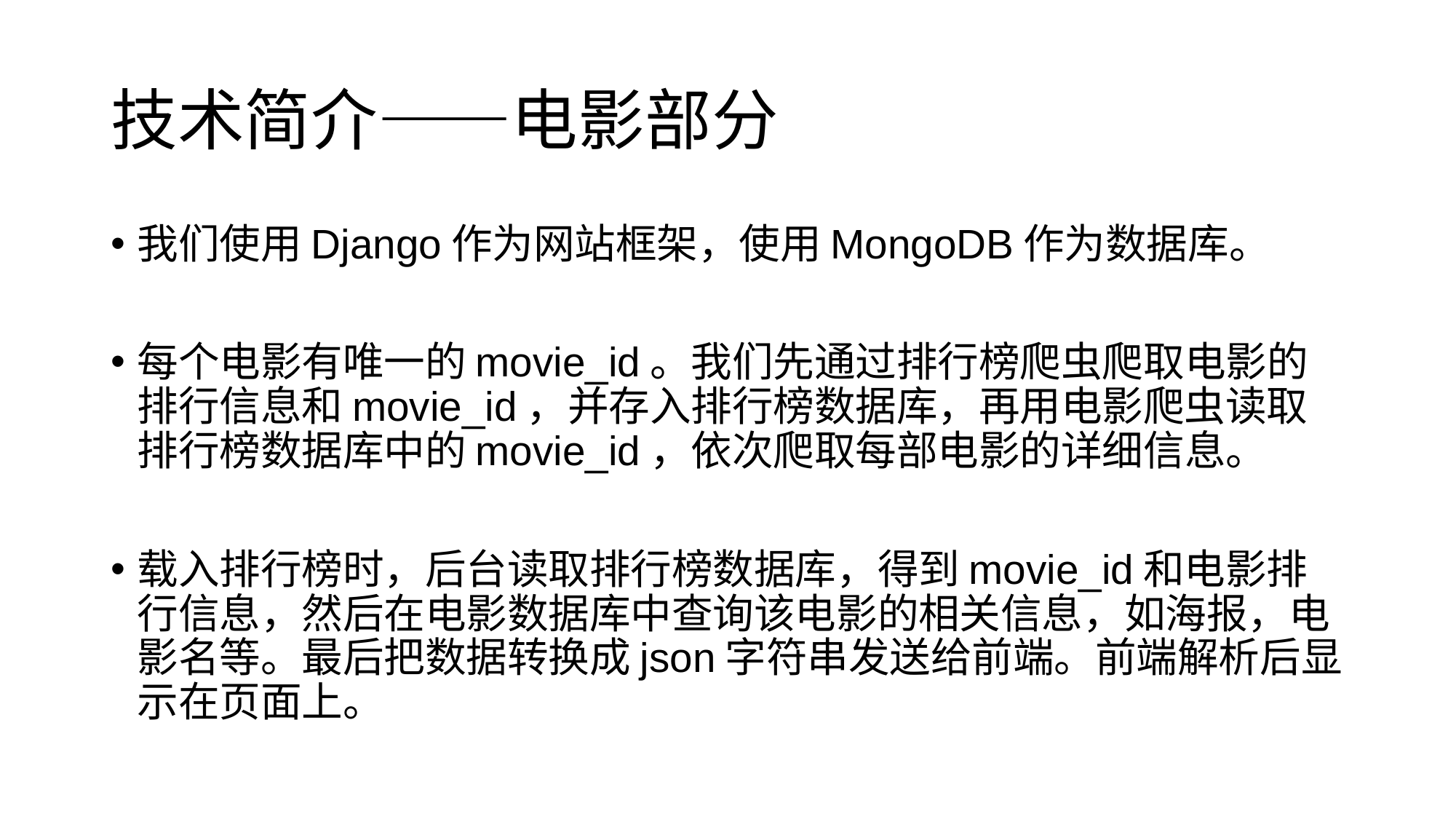

# 技术简介——电影部分
我们使用Django作为网站框架，使用MongoDB作为数据库。

每个电影有唯一的movie_id。我们先通过排行榜爬虫爬取电影的排行信息和movie_id，并存入排行榜数据库，再用电影爬虫读取排行榜数据库中的movie_id，依次爬取每部电影的详细信息。

载入排行榜时，后台读取排行榜数据库，得到movie_id和电影排行信息，然后在电影数据库中查询该电影的相关信息，如海报，电影名等。最后把数据转换成json字符串发送给前端。前端解析后显示在页面上。